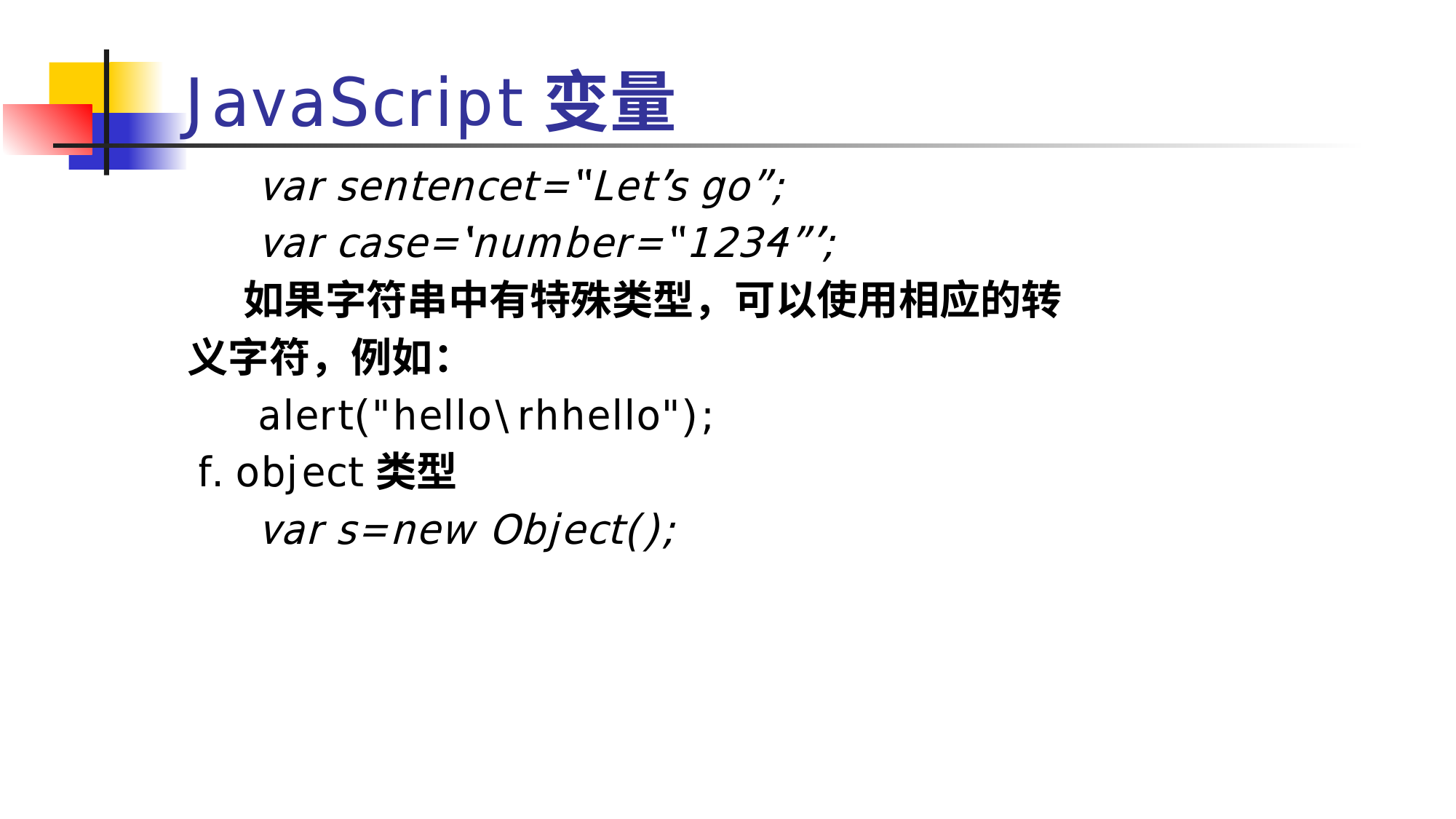

JavaScript变量
      var sentencet=“Let’s go”;
      var case=‘number=“1234”’;
     如果字符串中有特殊类型，可以使用相应的转
义字符，例如：
      alert("hello\rhhello");
 f. object类型
      var s=new Object();